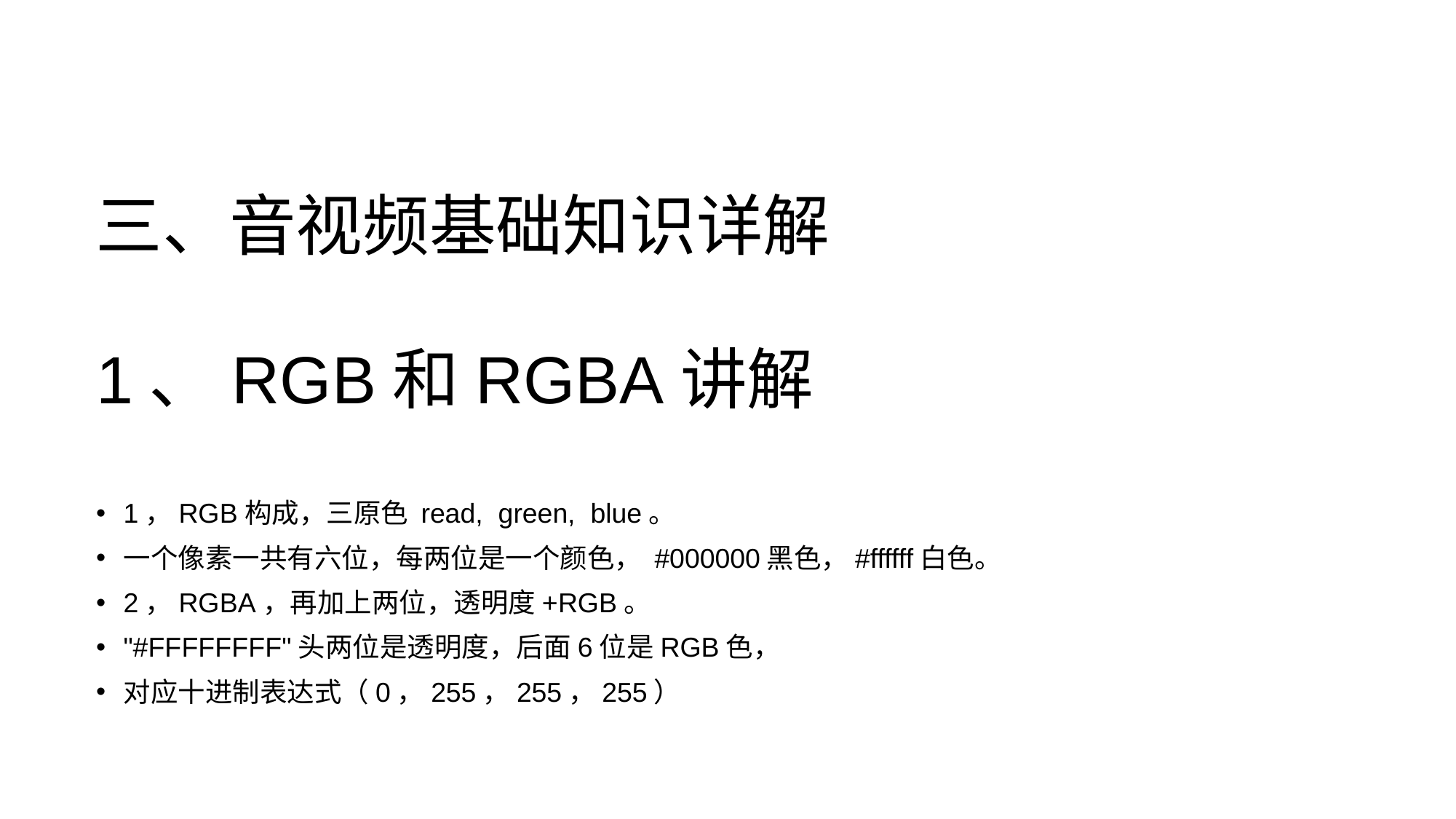

三、音视频基础知识详解
# 1、RGB和RGBA讲解
1，RGB构成，三原色 read,  green,  blue。
一个像素一共有六位，每两位是一个颜色， #000000黑色，#ffffff白色。
2，RGBA，再加上两位，透明度+RGB。
"#FFFFFFFF"头两位是透明度，后面6位是RGB色，
对应十进制表达式（0，255，255，255）